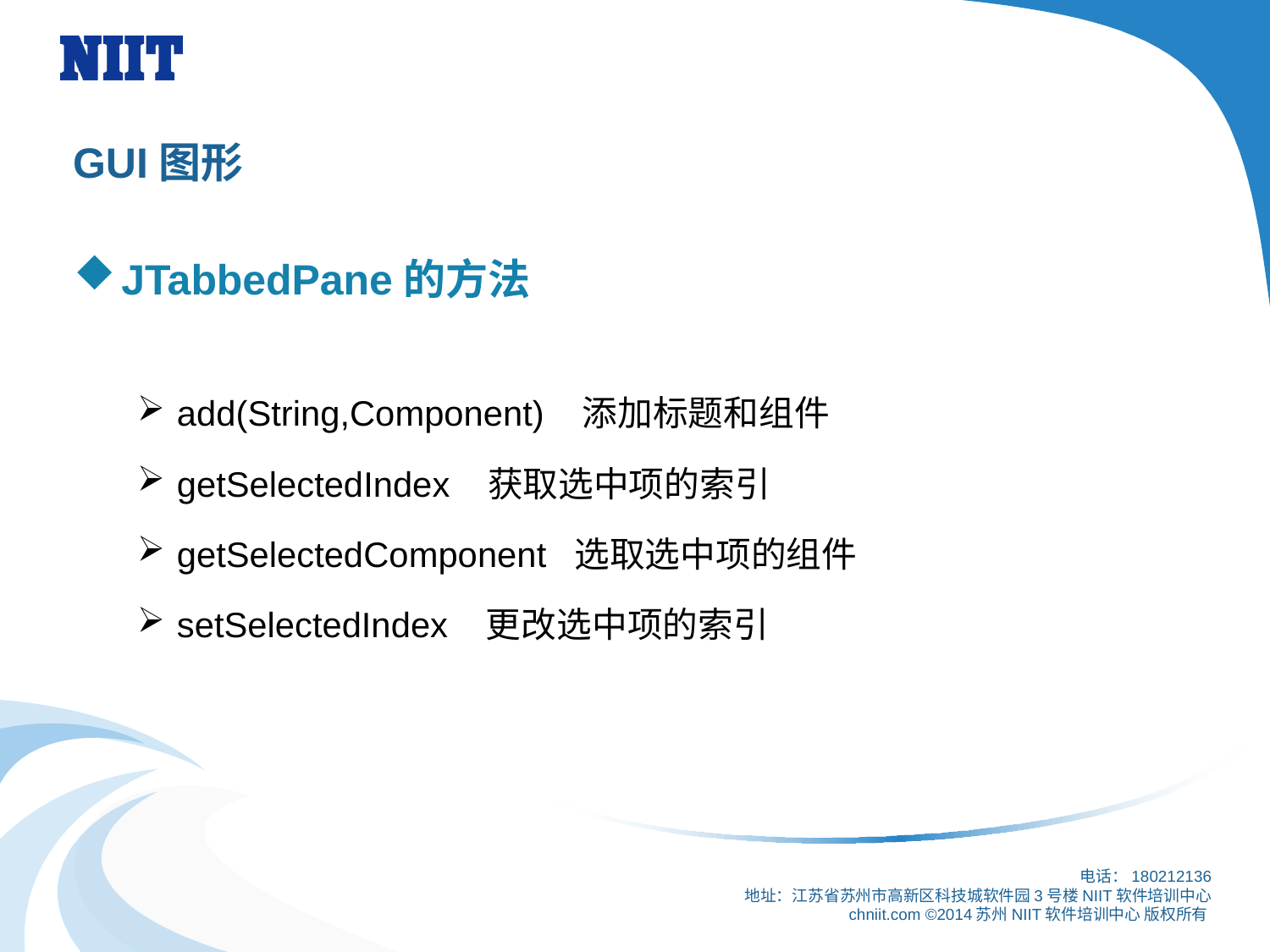

# GUI图形
JTabbedPane的方法

add(String,Component)   添加标题和组件
getSelectedIndex   获取选中项的索引
getSelectedComponent  选取选中项的组件
setSelectedIndex   更改选中项的索引